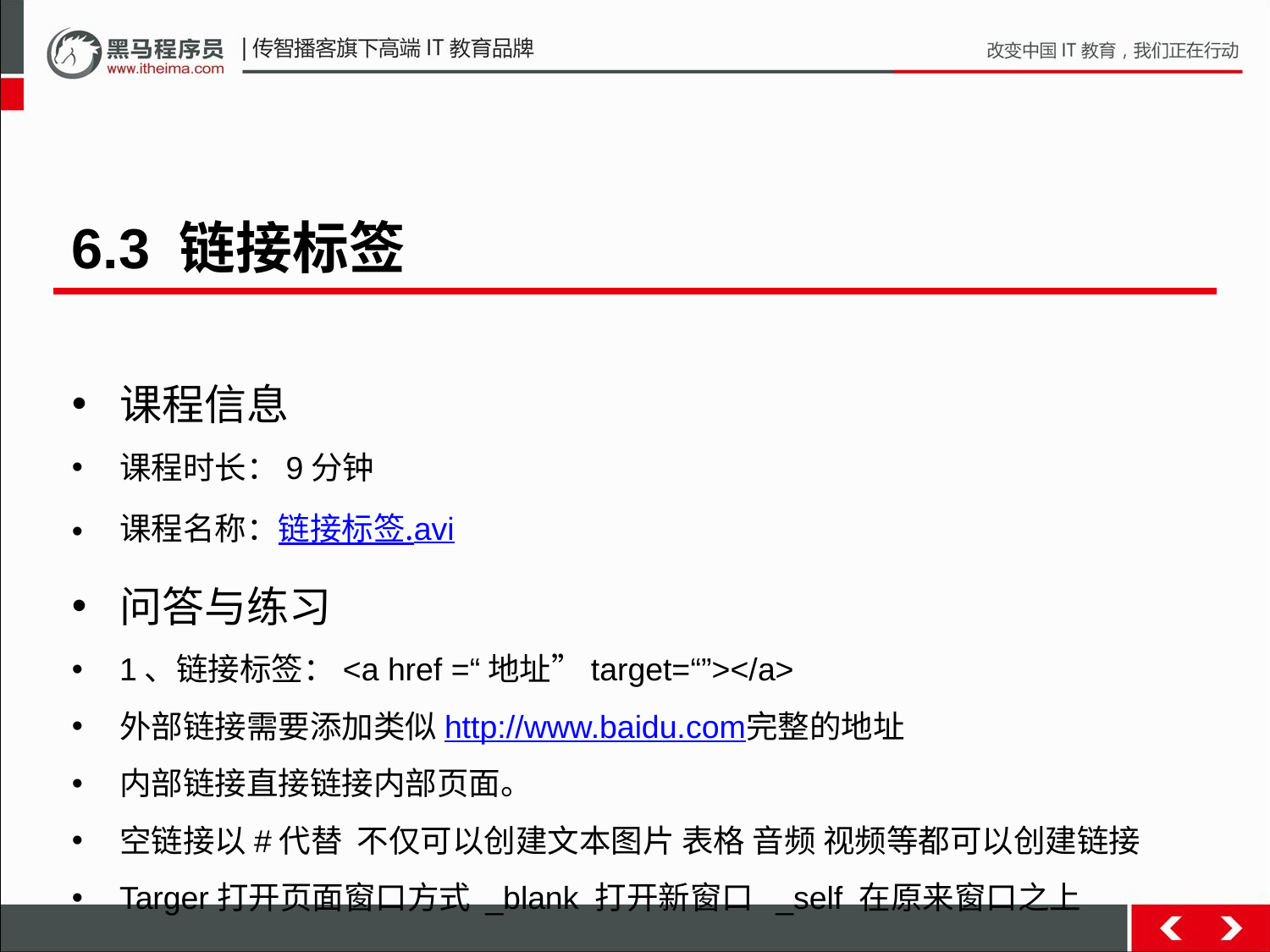

6.3 链接标签
课程信息
课程时长：9分钟
课程名称：链接标签.avi
问答与练习
1、链接标签：<a href =“地址”target=“”></a>
外部链接需要添加类似http://www.baidu.com完整的地址
内部链接直接链接内部页面。
空链接以#代替  不仅可以创建文本图片 表格 音频 视频等都可以创建链接
Targer打开页面窗口方式 _blank 打开新窗口  _self 在原来窗口之上